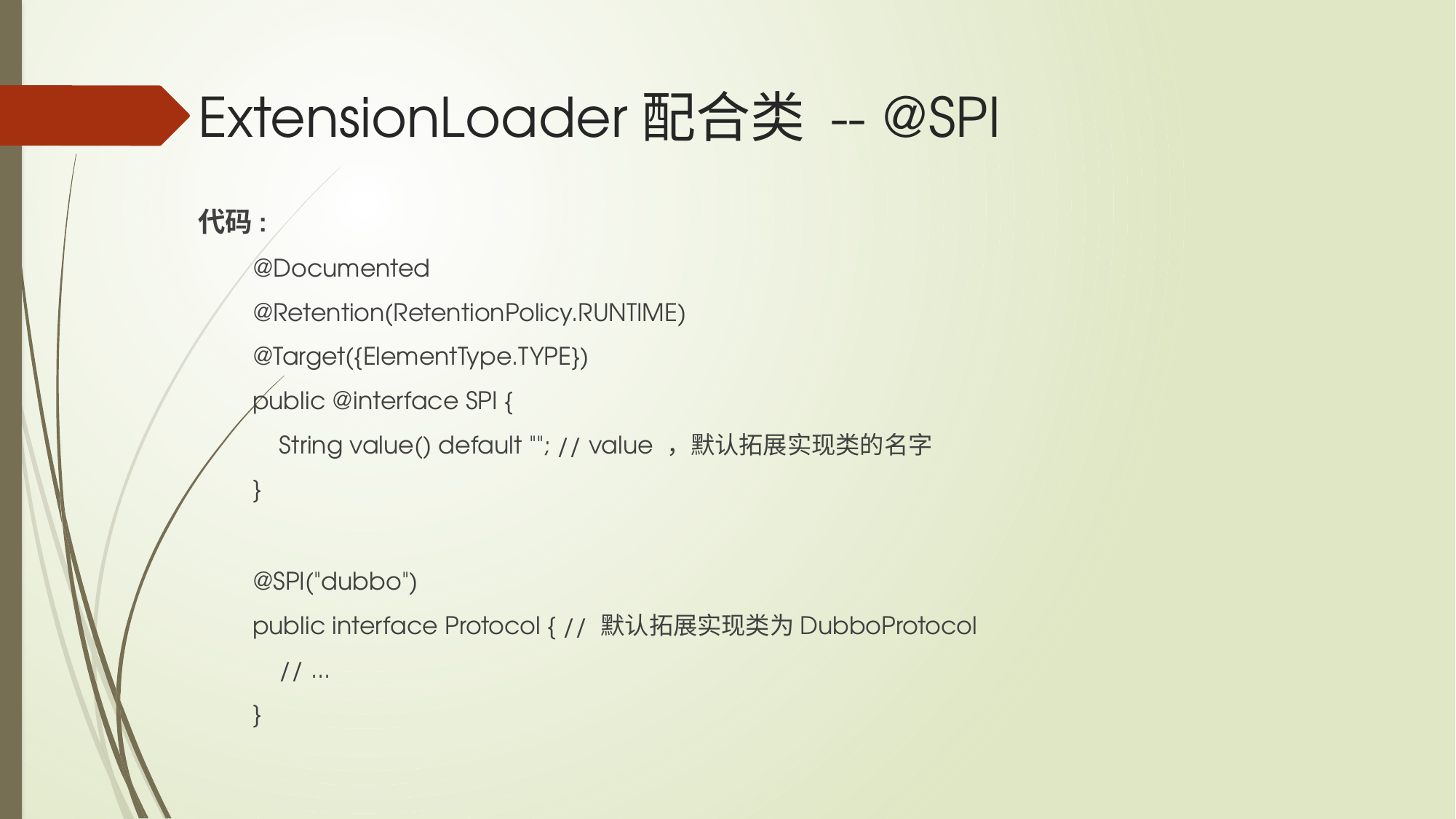

# ExtensionLoader配合类 -- @SPI
代码:
@Documented
@Retention(RetentionPolicy.RUNTIME)
@Target({ElementType.TYPE})
public @interface SPI {
    String value() default ""; // value ，默认拓展实现类的名字
}

@SPI("dubbo")
public interface Protocol { // 默认拓展实现类为DubboProtocol
    // ...
}